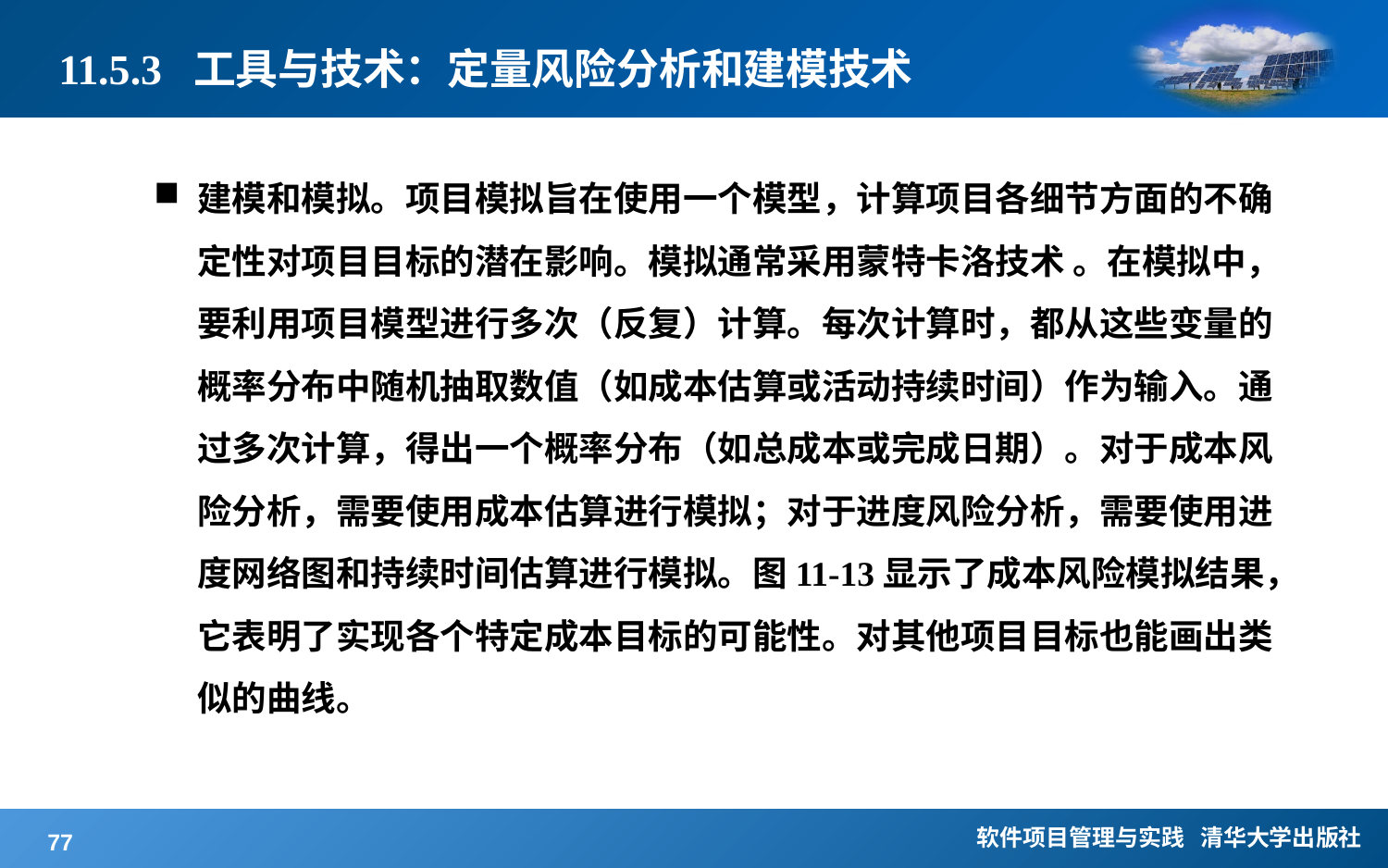

# 11.5.3  工具与技术：定量风险分析和建模技术
建模和模拟。项目模拟旨在使用一个模型，计算项目各细节方面的不确定性对项目目标的潜在影响。模拟通常采用蒙特卡洛技术 。在模拟中，要利用项目模型进行多次（反复）计算。每次计算时，都从这些变量的概率分布中随机抽取数值（如成本估算或活动持续时间）作为输入。通过多次计算，得出一个概率分布（如总成本或完成日期）。对于成本风险分析，需要使用成本估算进行模拟；对于进度风险分析，需要使用进度网络图和持续时间估算进行模拟。图11-13显示了成本风险模拟结果，它表明了实现各个特定成本目标的可能性。对其他项目目标也能画出类似的曲线。